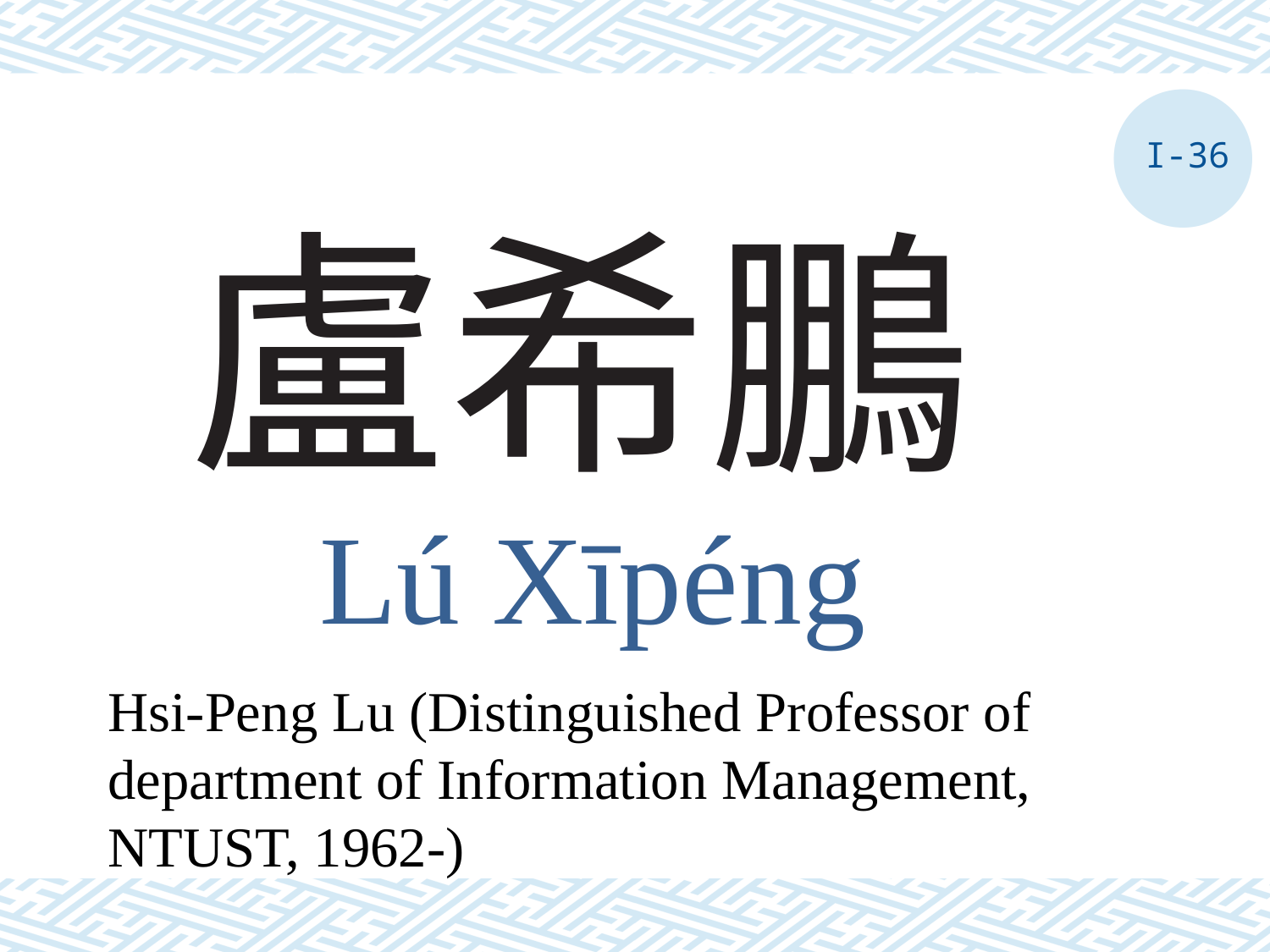

I-36

# 盧希鵬
Lú Xīpéng
Hsi-Peng Lu (Distinguished Professor of department of Information Management, NTUST, 1962-)